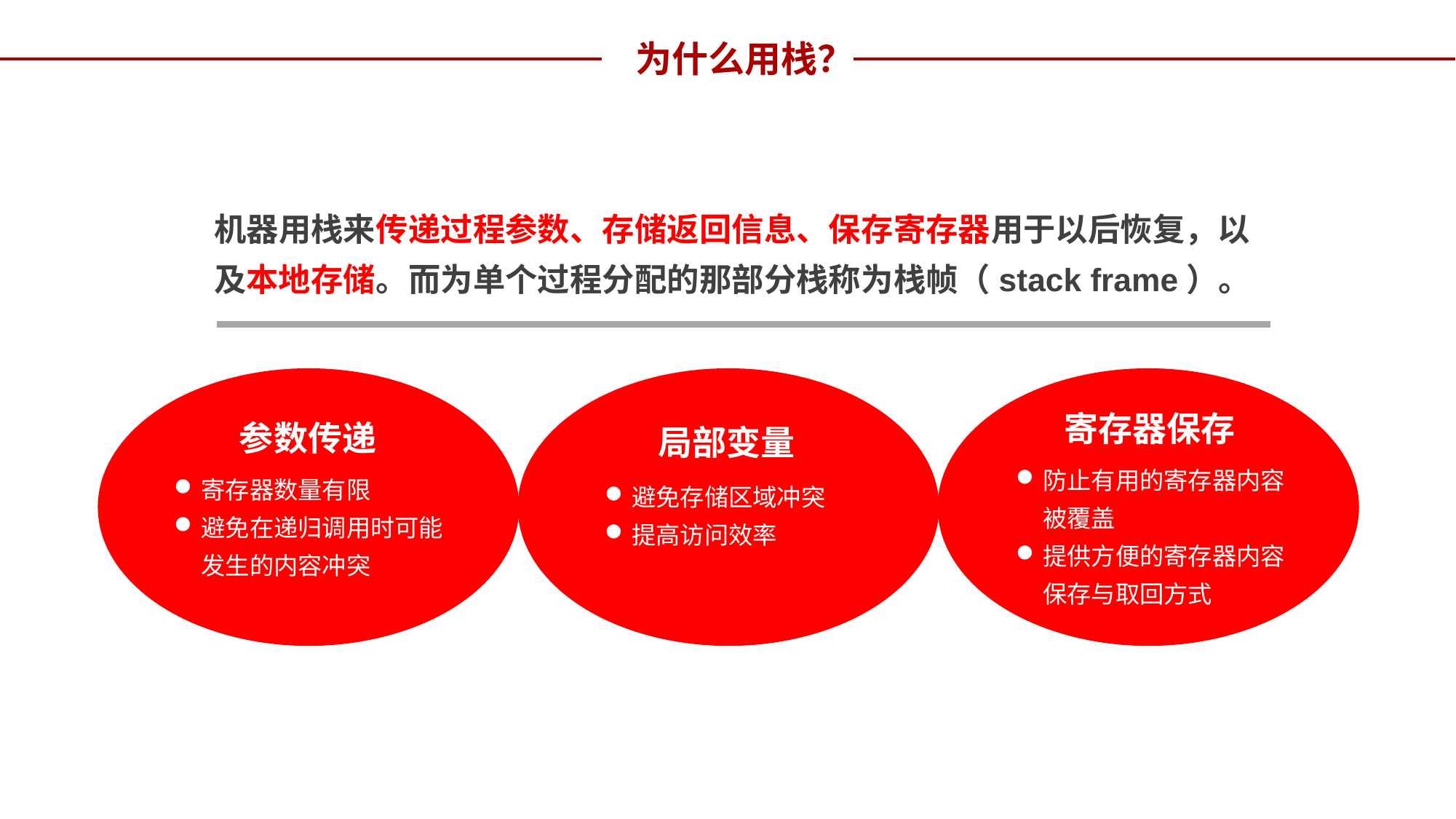

为什么用栈？
机器用栈来传递过程参数、存储返回信息、保存寄存器用于以后恢复，以及本地存储。而为单个过程分配的那部分栈称为栈帧（stack frame）。

寄存器保存
参数传递
局部变量
防止有用的寄存器内容被覆盖
提供方便的寄存器内容保存与取回方式
寄存器数量有限
避免在递归调用时可能发生的内容冲突
避免存储区域冲突
提高访问效率